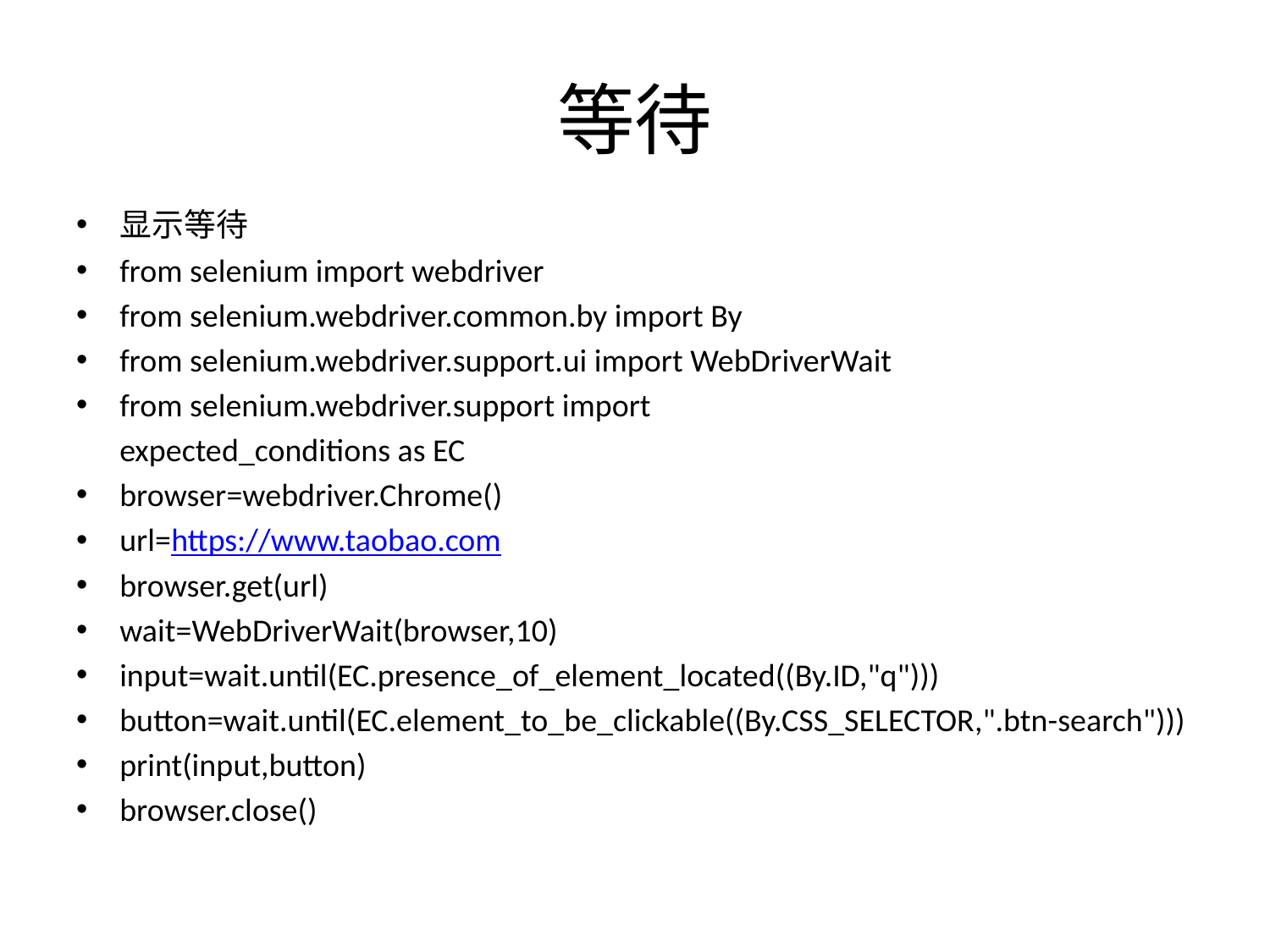

# 等待
显示等待
from selenium import webdriver
from selenium.webdriver.common.by import By
from selenium.webdriver.support.ui import WebDriverWait
from selenium.webdriver.support import
	expected_conditions as EC
browser=webdriver.Chrome()
url=https://www.taobao.com
browser.get(url)
wait=WebDriverWait(browser,10)
input=wait.until(EC.presence_of_element_located((By.ID,"q")))
button=wait.until(EC.element_to_be_clickable((By.CSS_SELECTOR,".btn-search")))
print(input,button)
browser.close()